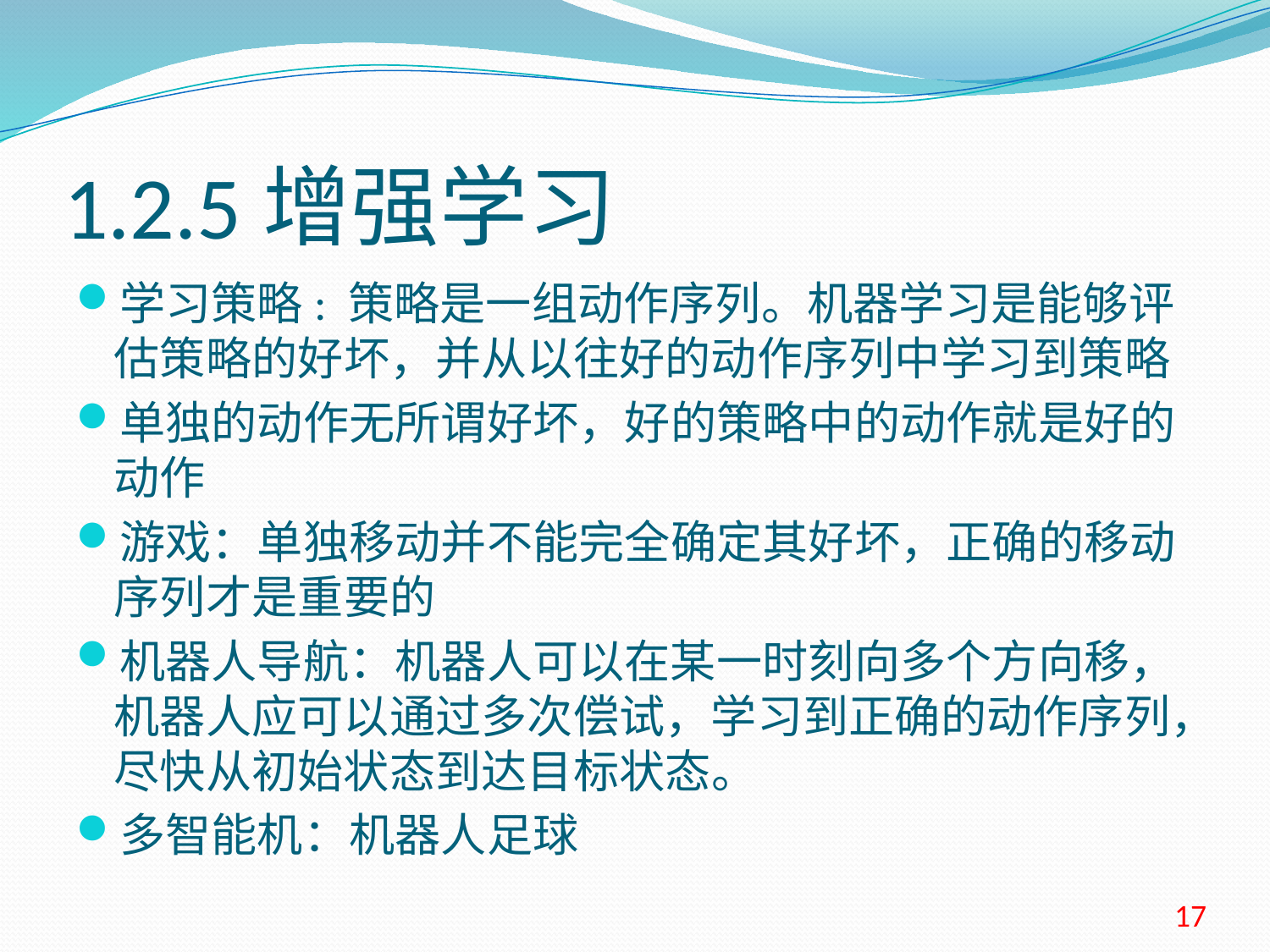

# 1.2.5增强学习
学习策略: 策略是一组动作序列。机器学习是能够评估策略的好坏，并从以往好的动作序列中学习到策略
单独的动作无所谓好坏，好的策略中的动作就是好的动作
游戏：单独移动并不能完全确定其好坏，正确的移动序列才是重要的
机器人导航：机器人可以在某一时刻向多个方向移，机器人应可以通过多次偿试，学习到正确的动作序列，尽快从初始状态到达目标状态。
多智能机：机器人足球
17